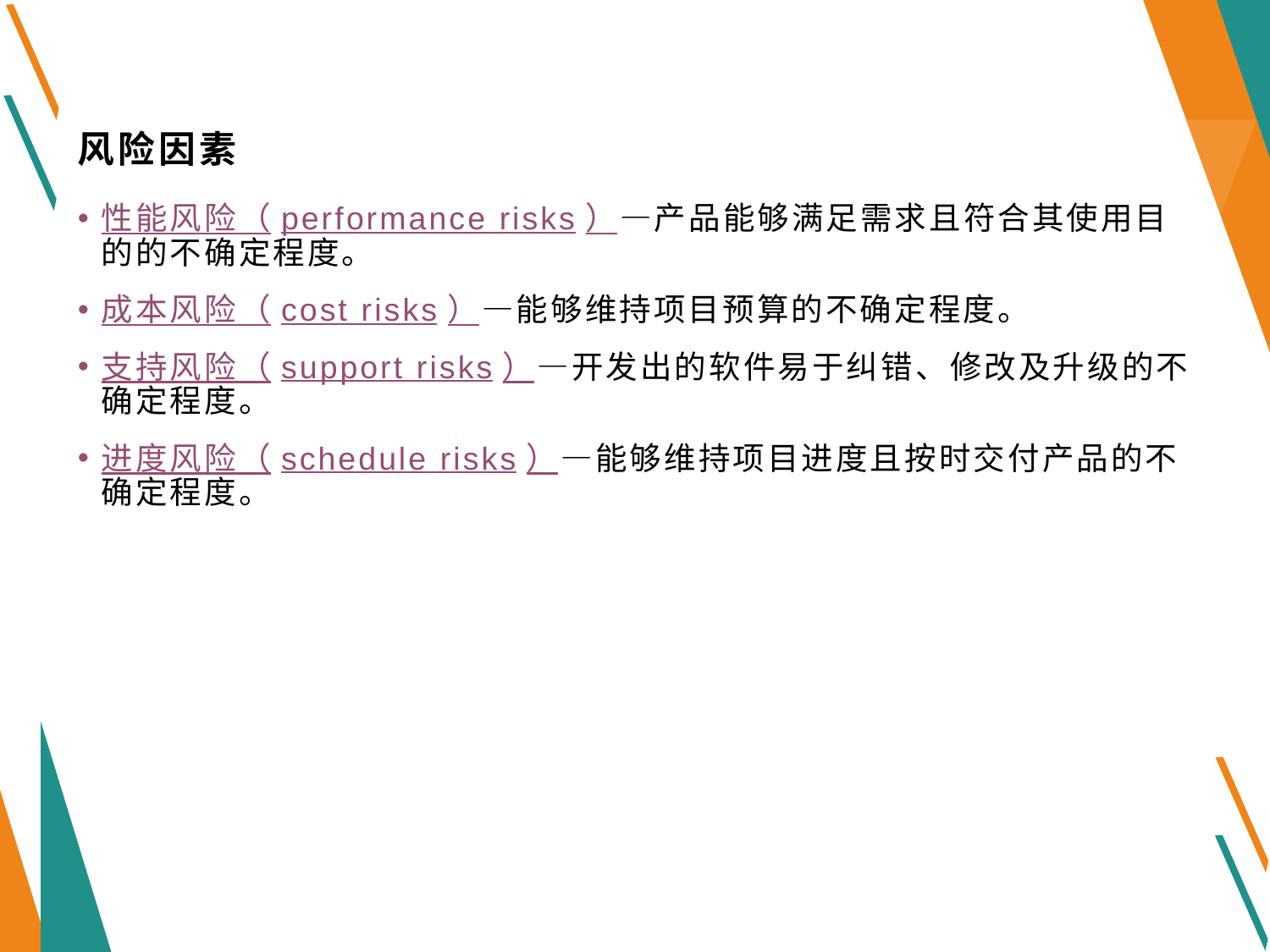

# 风险因素
性能风险（performance risks）—产品能够满足需求且符合其使用目的的不确定程度。
成本风险（cost risks）—能够维持项目预算的不确定程度。
支持风险（support risks）—开发出的软件易于纠错、修改及升级的不确定程度。
进度风险（schedule risks）—能够维持项目进度且按时交付产品的不确定程度。
8